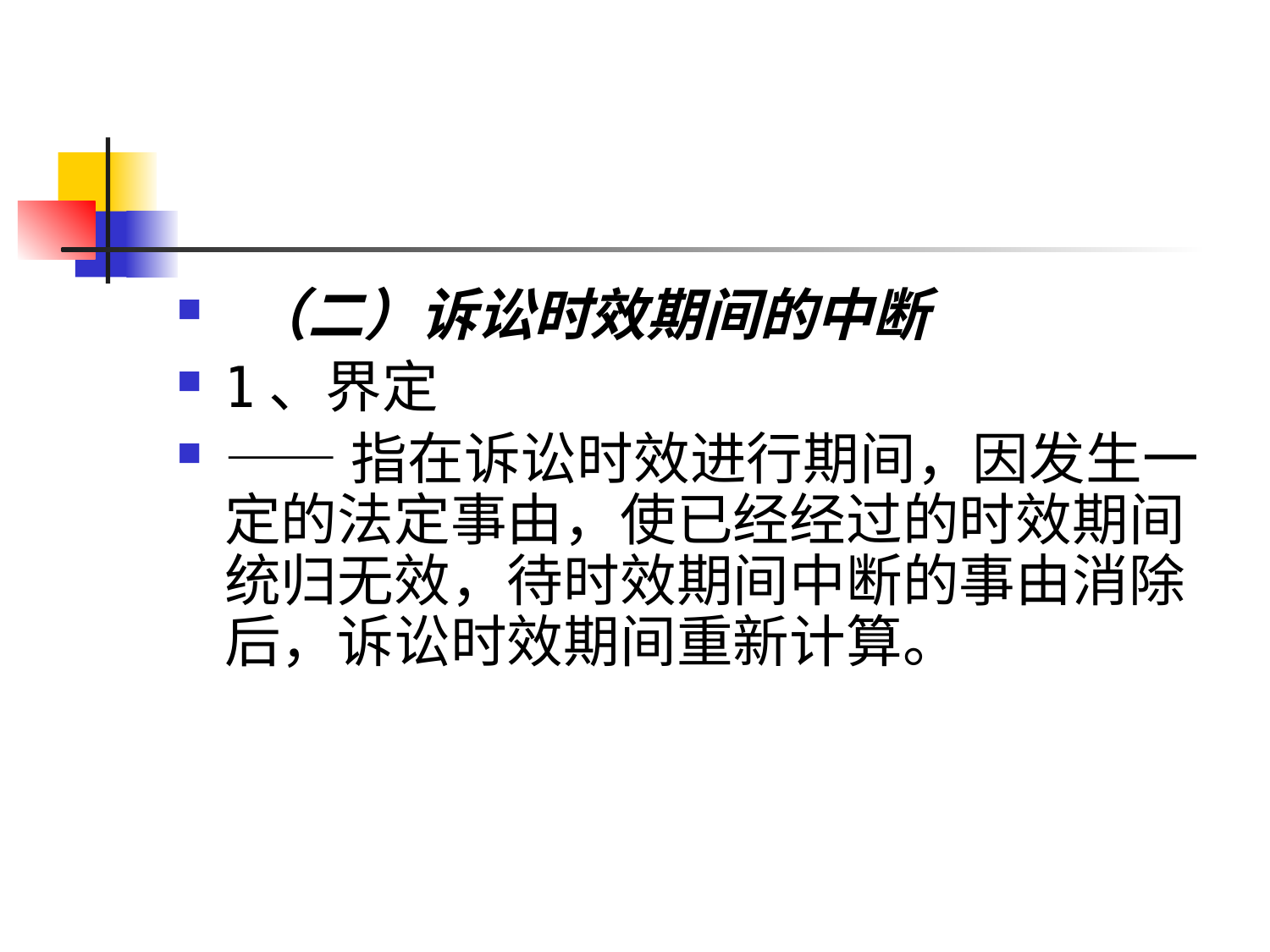

#
 （二）诉讼时效期间的中断
1、界定
——指在诉讼时效进行期间，因发生一定的法定事由，使已经经过的时效期间统归无效，待时效期间中断的事由消除后，诉讼时效期间重新计算。